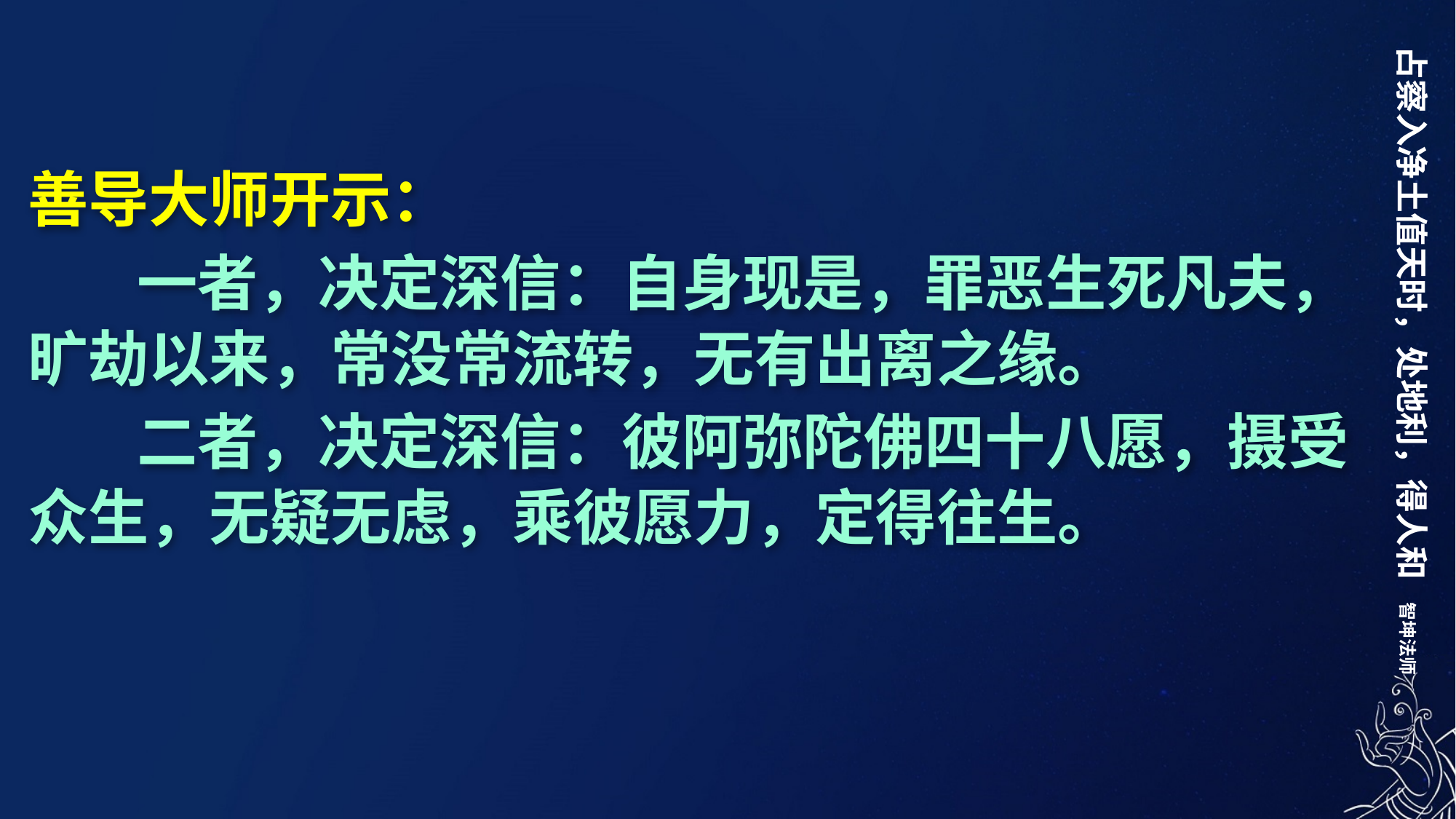

善导大师开示：
	一者，决定深信：自身现是，罪恶生死凡夫，旷劫以来，常没常流转，无有出离之缘。
	二者，决定深信：彼阿弥陀佛四十八愿，摄受众生，无疑无虑，乘彼愿力，定得往生。